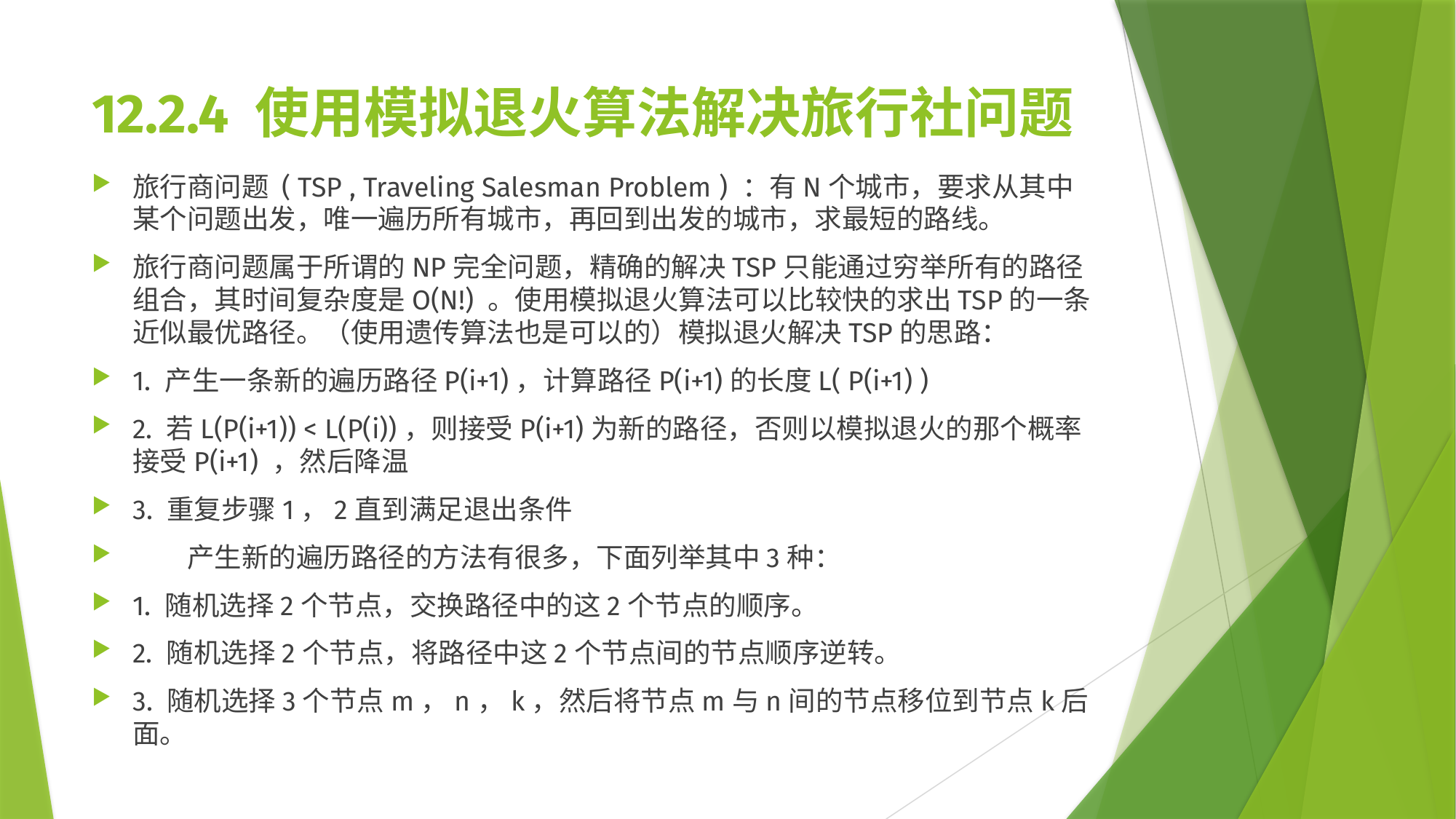

# 12.2.4 使用模拟退火算法解决旅行社问题
旅行商问题 ( TSP , Traveling Salesman Problem ) ：有N个城市，要求从其中某个问题出发，唯一遍历所有城市，再回到出发的城市，求最短的路线。
旅行商问题属于所谓的NP完全问题，精确的解决TSP只能通过穷举所有的路径组合，其时间复杂度是O(N!) 。使用模拟退火算法可以比较快的求出TSP的一条近似最优路径。（使用遗传算法也是可以的）模拟退火解决TSP的思路：
1. 产生一条新的遍历路径P(i+1)，计算路径P(i+1)的长度L( P(i+1) )
2. 若L(P(i+1)) < L(P(i))，则接受P(i+1)为新的路径，否则以模拟退火的那个概率接受P(i+1) ，然后降温
3. 重复步骤1，2直到满足退出条件
　　产生新的遍历路径的方法有很多，下面列举其中3种：
1. 随机选择2个节点，交换路径中的这2个节点的顺序。
2. 随机选择2个节点，将路径中这2个节点间的节点顺序逆转。
3. 随机选择3个节点m，n，k，然后将节点m与n间的节点移位到节点k后面。